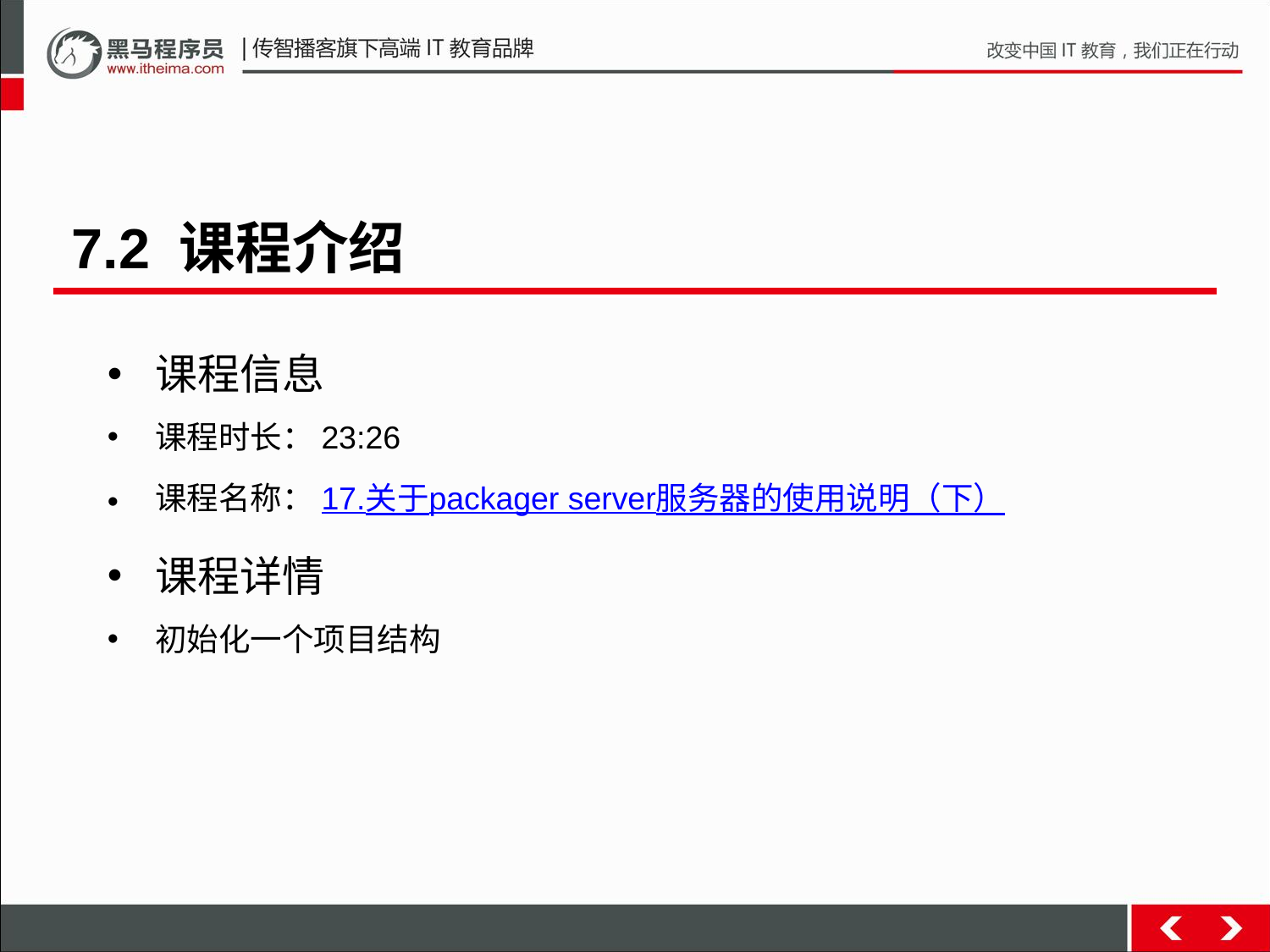

7.2 课程介绍
课程信息
课程时长：23:26
课程名称：17.关于packager server服务器的使用说明（下）
课程详情
初始化一个项目结构